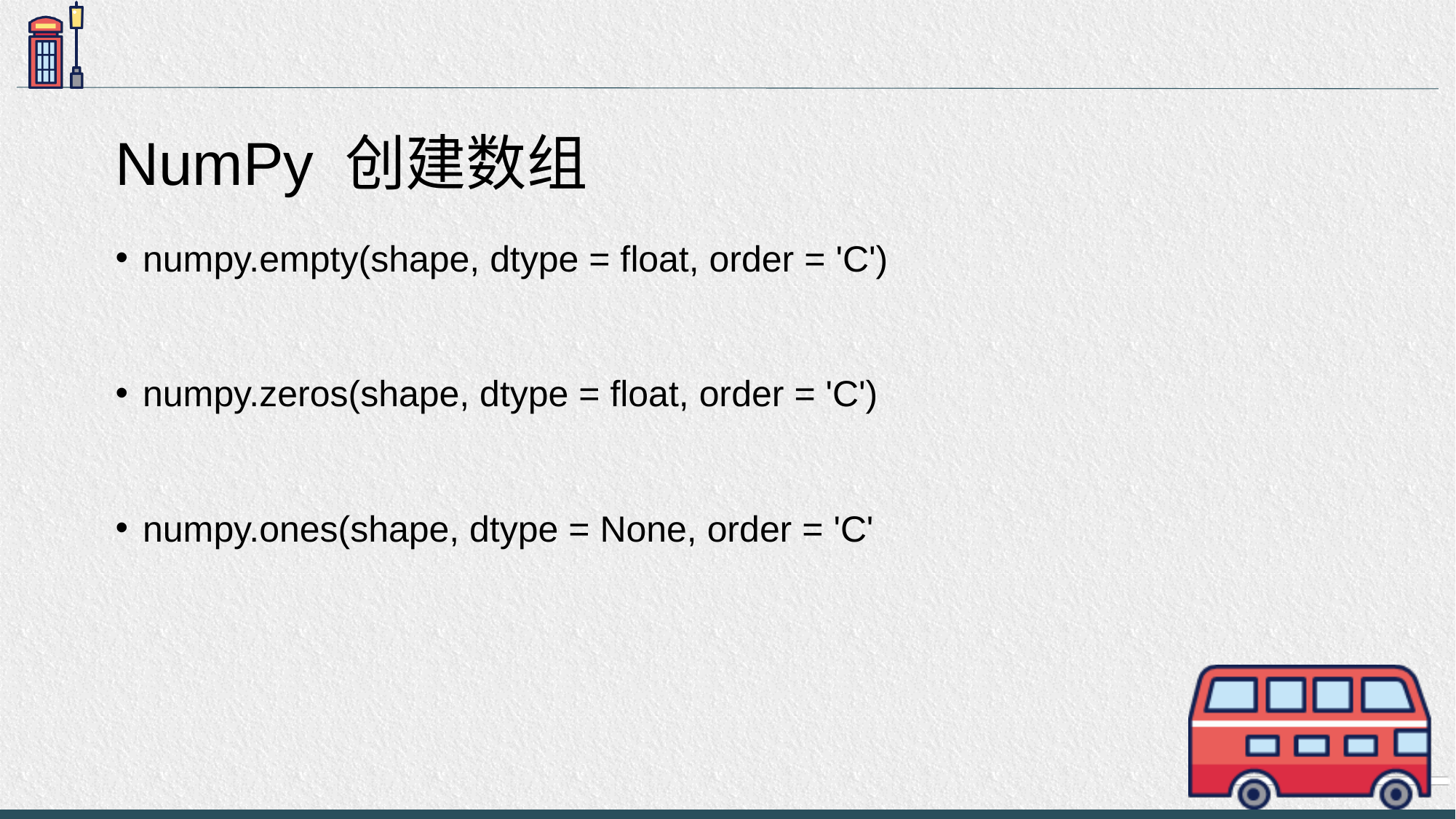

# NumPy 创建数组
numpy.empty(shape, dtype = float, order = 'C')

numpy.zeros(shape, dtype = float, order = 'C')

numpy.ones(shape, dtype = None, order = 'C'